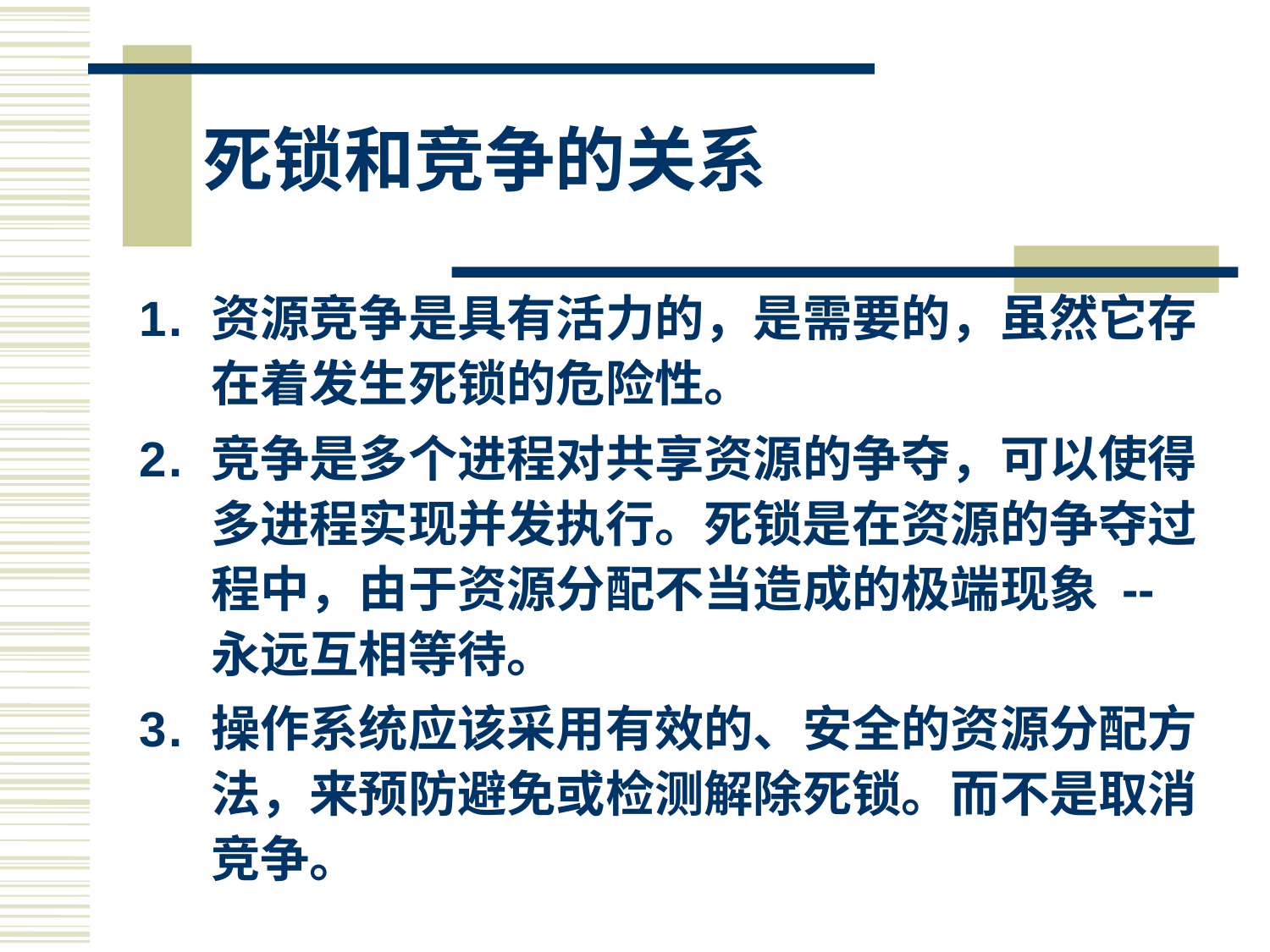

# 死锁和竞争的关系
资源竞争是具有活力的，是需要的，虽然它存在着发生死锁的危险性。
竞争是多个进程对共享资源的争夺，可以使得多进程实现并发执行。死锁是在资源的争夺过程中，由于资源分配不当造成的极端现象 -- 永远互相等待。
操作系统应该采用有效的、安全的资源分配方法，来预防避免或检测解除死锁。而不是取消竞争。